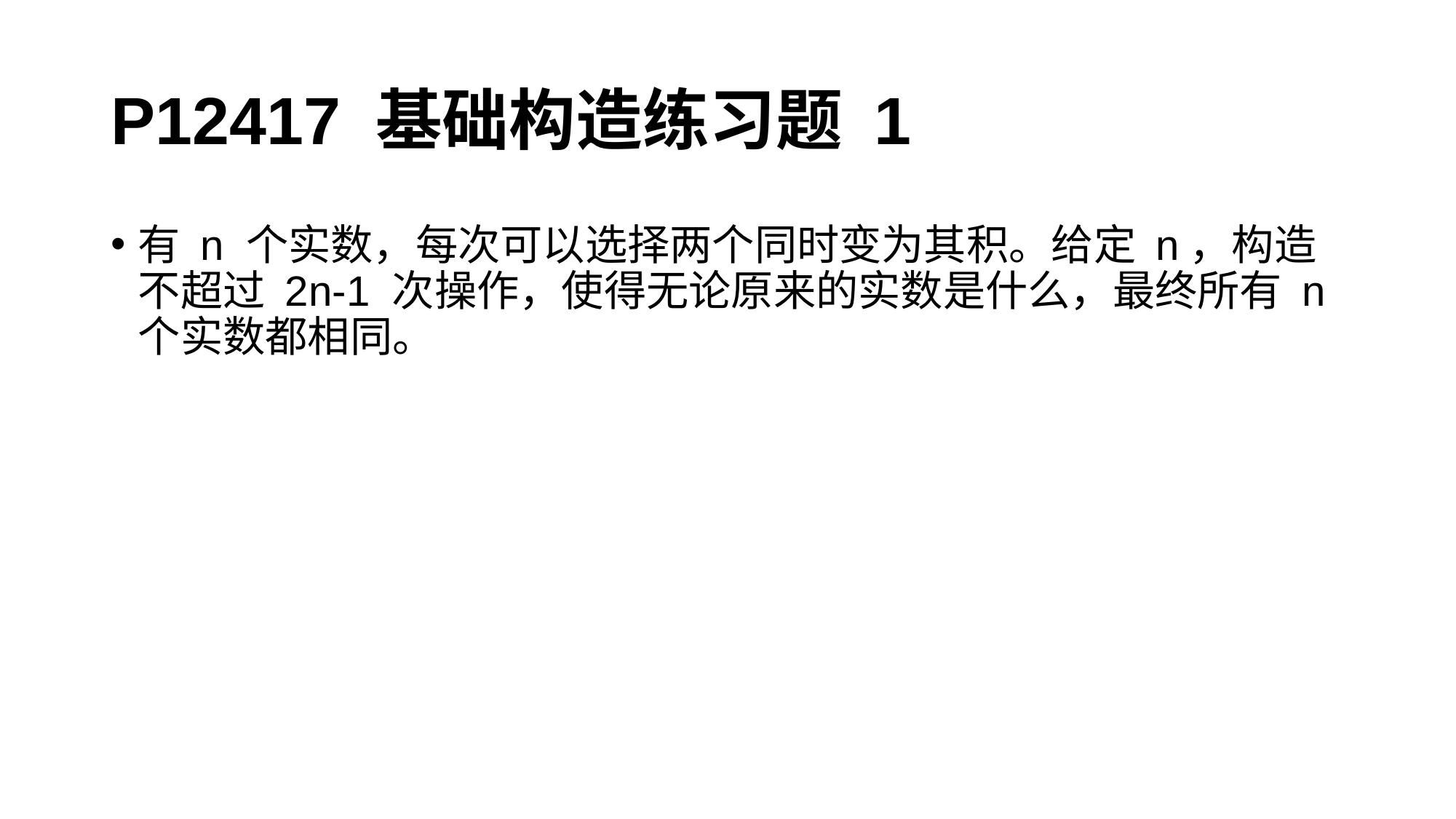

# P12417 基础构造练习题 1
有 n 个实数，每次可以选择两个同时变为其积。给定 n，构造不超过 2n-1 次操作，使得无论原来的实数是什么，最终所有 n 个实数都相同。